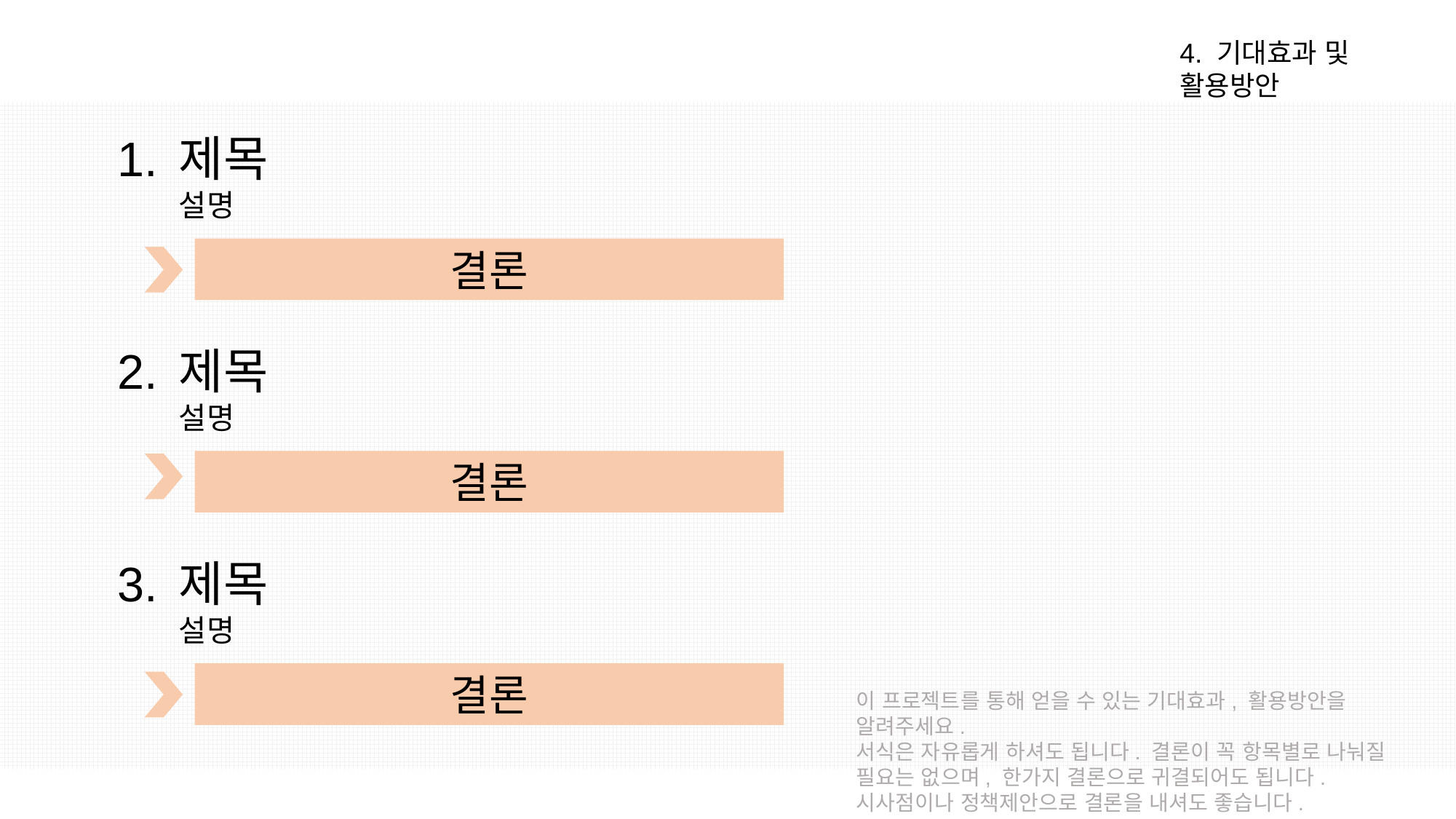

4. 기대효과 및 활용방안

제목
설명
결론

제목
설명
결론

제목
설명
결론

이 프로젝트를 통해 얻을 수 있는 기대효과, 활용방안을 알려주세요.
서식은 자유롭게 하셔도 됩니다. 결론이 꼭 항목별로 나눠질 필요는 없으며, 한가지 결론으로 귀결되어도 됩니다. 시사점이나 정책제안으로 결론을 내셔도 좋습니다.